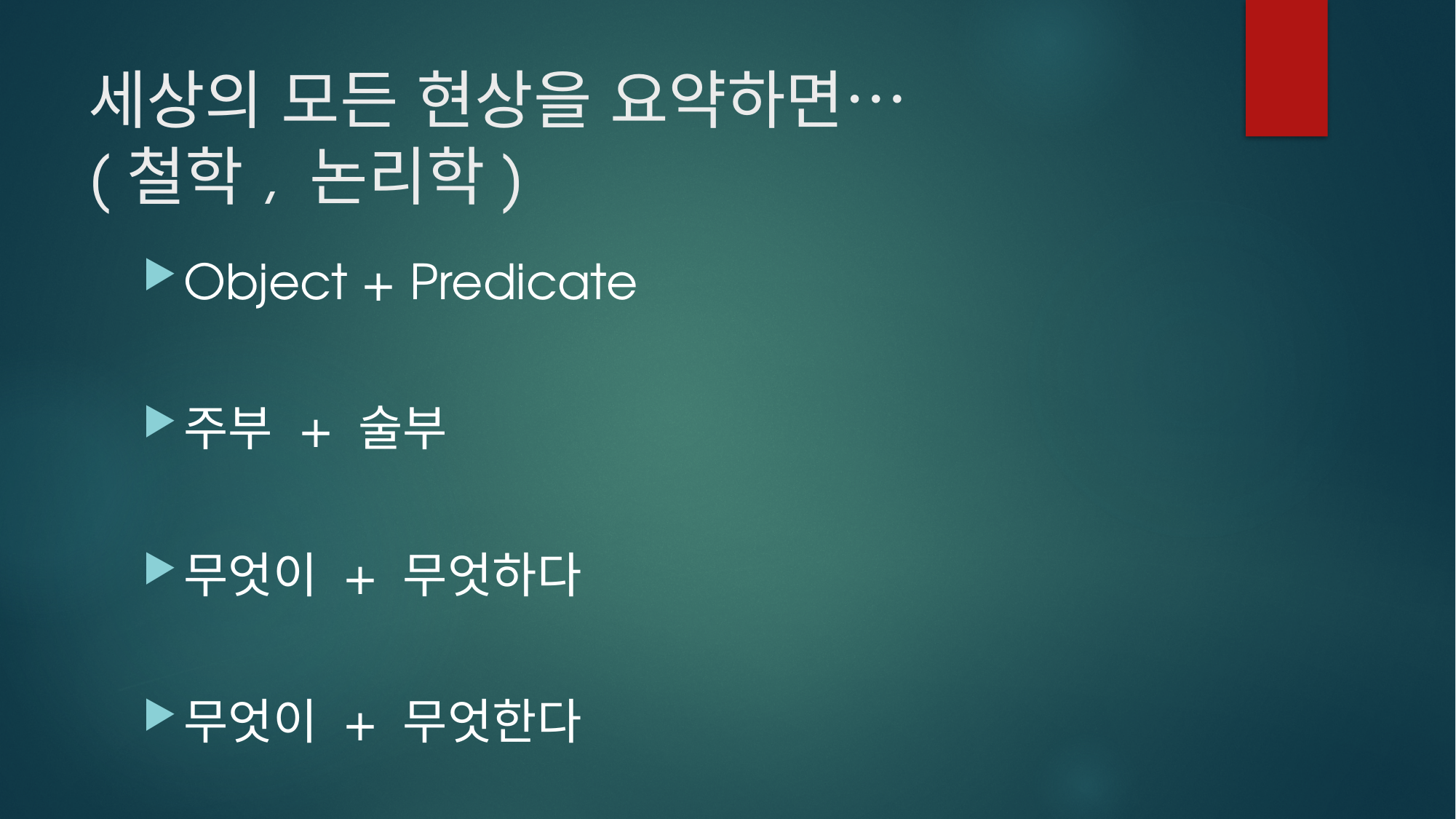

# 세상의 모든 현상을 요약하면… (철학, 논리학)
Object + Predicate

주부 + 술부

무엇이 + 무엇하다

무엇이 + 무엇한다